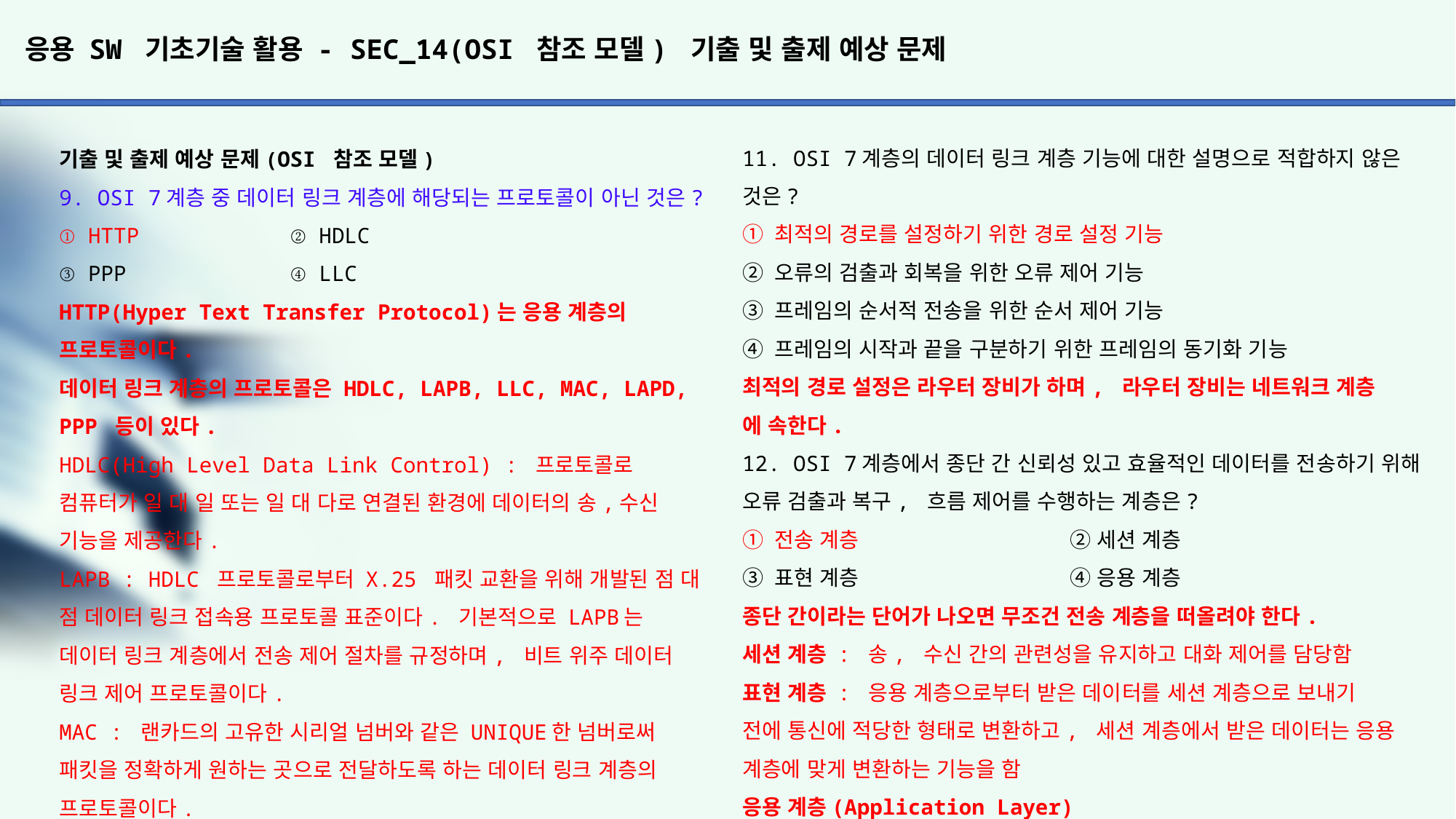

# 응용 SW 기초기술 활용 - SEC_14(OSI 참조 모델) 기출 및 출제 예상 문제
11. OSI 7계층의 데이터 링크 계층 기능에 대한 설명으로 적합하지 않은 것은?
① 최적의 경로를 설정하기 위한 경로 설정 기능
② 오류의 검출과 회복을 위한 오류 제어 기능
③ 프레임의 순서적 전송을 위한 순서 제어 기능
④ 프레임의 시작과 끝을 구분하기 위한 프레임의 동기화 기능
최적의 경로 설정은 라우터 장비가 하며, 라우터 장비는 네트워크 계층
에 속한다.
12. OSI 7계층에서 종단 간 신뢰성 있고 효율적인 데이터를 전송하기 위해 오류 검출과 복구, 흐름 제어를 수행하는 계층은?
① 전송 계층 		② 세션 계층
③ 표현 계층		④ 응용 계층
종단 간이라는 단어가 나오면 무조건 전송 계층을 떠올려야 한다.
세션 계층 : 송, 수신 간의 관련성을 유지하고 대화 제어를 담당함
표현 계층 : 응용 계층으로부터 받은 데이터를 세션 계층으로 보내기
전에 통신에 적당한 형태로 변환하고, 세션 계층에서 받은 데이터는 응용 계층에 맞게 변환하는 기능을 함
응용 계층(Application Layer)
응용 계층은 사용자(응용 프로그램)가 OSI 환경에 접근할 수 있도록 서비스를 제공한다.
▶ 응용 프로세스 간의 정보 교환, 전자 사서함, 파일 전송, 가상 터미널 등의 서비스를 제공한다.
기출 및 출제 예상 문제(OSI 참조 모델)
9. OSI 7계층 중 데이터 링크 계층에 해당되는 프로토콜이 아닌 것은?
① HTTP		 ② HDLC
③ PPP		 ④ LLC
HTTP(Hyper Text Transfer Protocol)는 응용 계층의 프로토콜이다.
데이터 링크 계층의 프로토콜은 HDLC, LAPB, LLC, MAC, LAPD, PPP 등이 있다.
HDLC(High Level Data Link Control) : 프로토콜로 컴퓨터가 일 대 일 또는 일 대 다로 연결된 환경에 데이터의 송,수신 기능을 제공한다.
LAPB : HDLC 프로토콜로부터 X.25 패킷 교환을 위해 개발된 점 대 점 데이터 링크 접속용 프로토콜 표준이다. 기본적으로 LAPB는
데이터 링크 계층에서 전송 제어 절차를 규정하며, 비트 위주 데이터 링크 제어 프로토콜이다.
MAC : 랜카드의 고유한 시리얼 넘버와 같은 UNIQUE한 넘버로써 패킷을 정확하게 원하는 곳으로 전달하도록 하는 데이터 링크 계층의 프로토콜이다.
LAPD : ISDN(종합 정보 통신망) 네트워크에 대한 정보 교환을 관리하는 프로토콜이다.
PPP(Point-to-Point) : 하나의 컴퓨터 시스템을 다른 컴퓨터 시스템에 연결하는 데 사용되는 TCP/IP 프로토콜이다. 컴퓨터는 PPP를 사용하여 전화 네트워크 또는 인터넷을 통해 통신한다.
10. OSI 7계층 모델에서 전송에 필요한 장치 간의 실제 접속과
절단 등 기계적, 전기적, 기능적, 절차적 특성을 정의한 계층은?
① 물리 계층		② 데이터 링크 계층
③ 네트워크 계층	④ 전송 계층
물리 계층(Physical Layer)
물리 계층은 전송에 필요한 두 장치 간의 실제 접속과 절단 등 기계적, 전기적, 기능적, 절차적 특성에 대한 규칙을 정의한다.
▶ 물리적 전송 매체와 전송 신호 방식을 정의하며, RS-232C, X.21 등의 표준 프로토콜이 있다.
▶ 관련 장비로는 리피터, 허브가 있다.